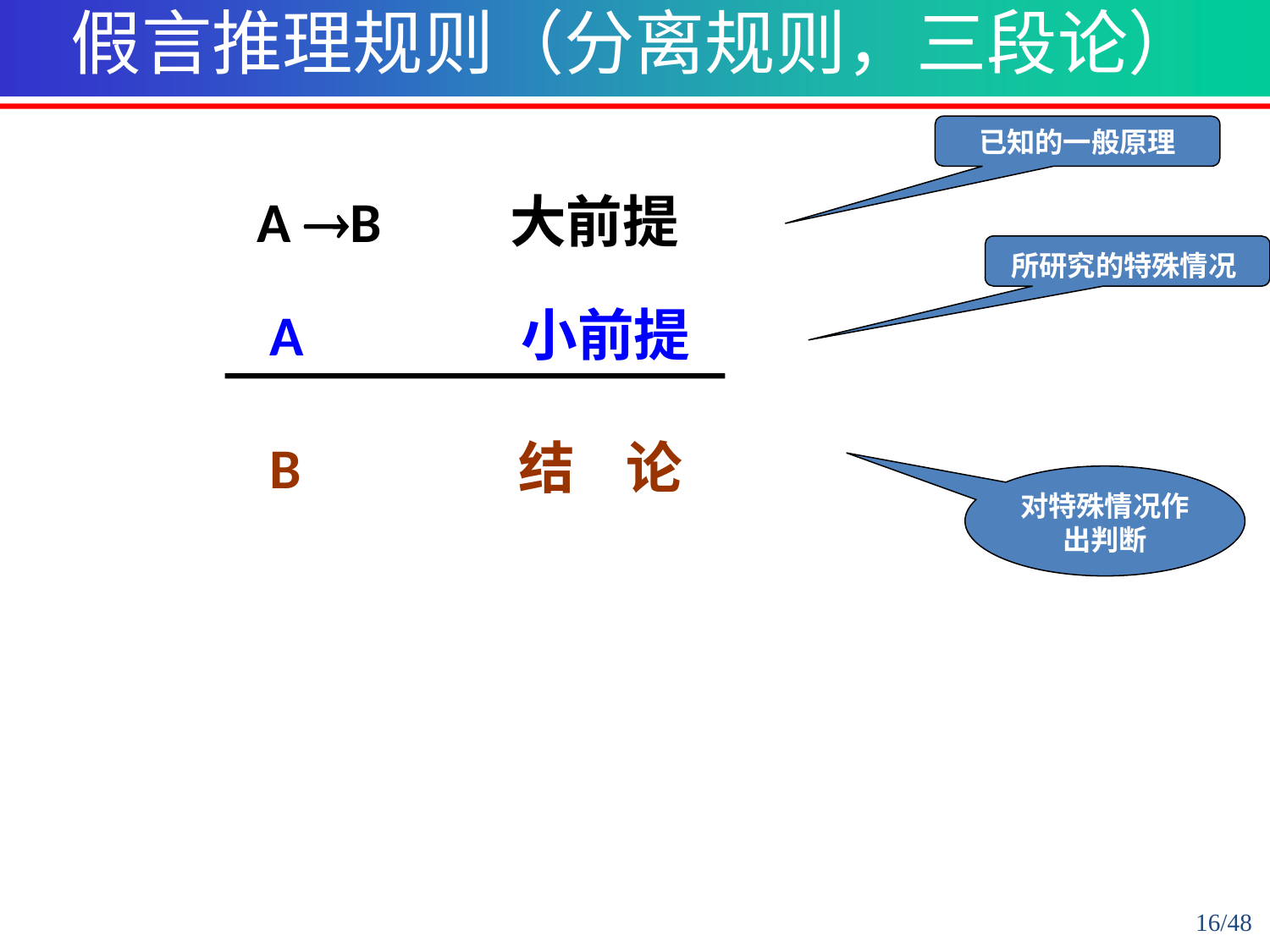

假言推理规则（分离规则，三段论）
已知的一般原理
           A →B         大前提
            A                小前提
            B                结    论
所研究的特殊情况

对特殊情况作出判断
16/48